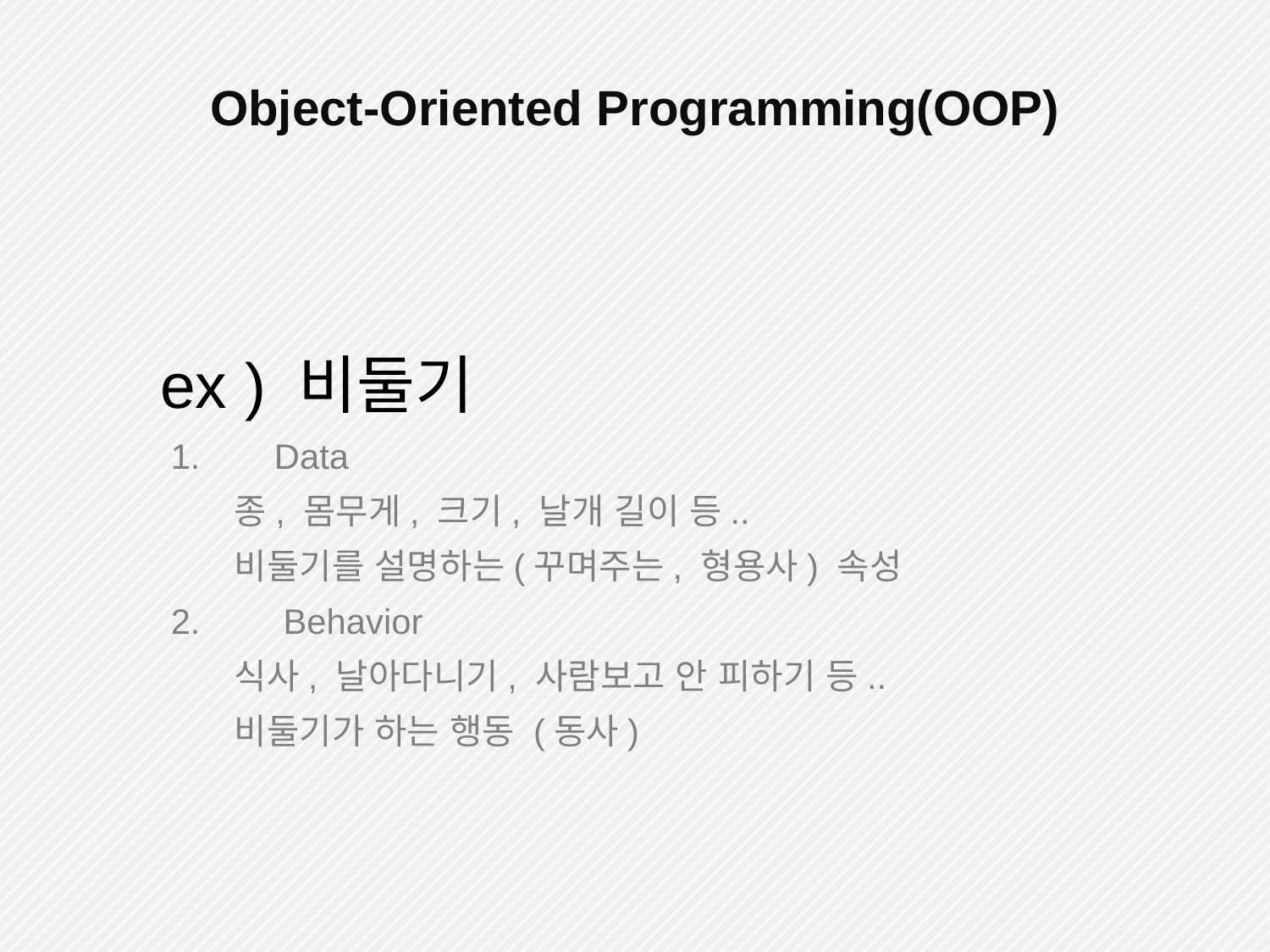

Object-Oriented Programming(OOP)
   ex ) 비둘기
Data
종, 몸무게, 크기, 날개 길이 등..
비둘기를 설명하는(꾸며주는, 형용사) 속성
     Behavior
식사, 날아다니기, 사람보고 안 피하기 등..
비둘기가 하는 행동 (동사)